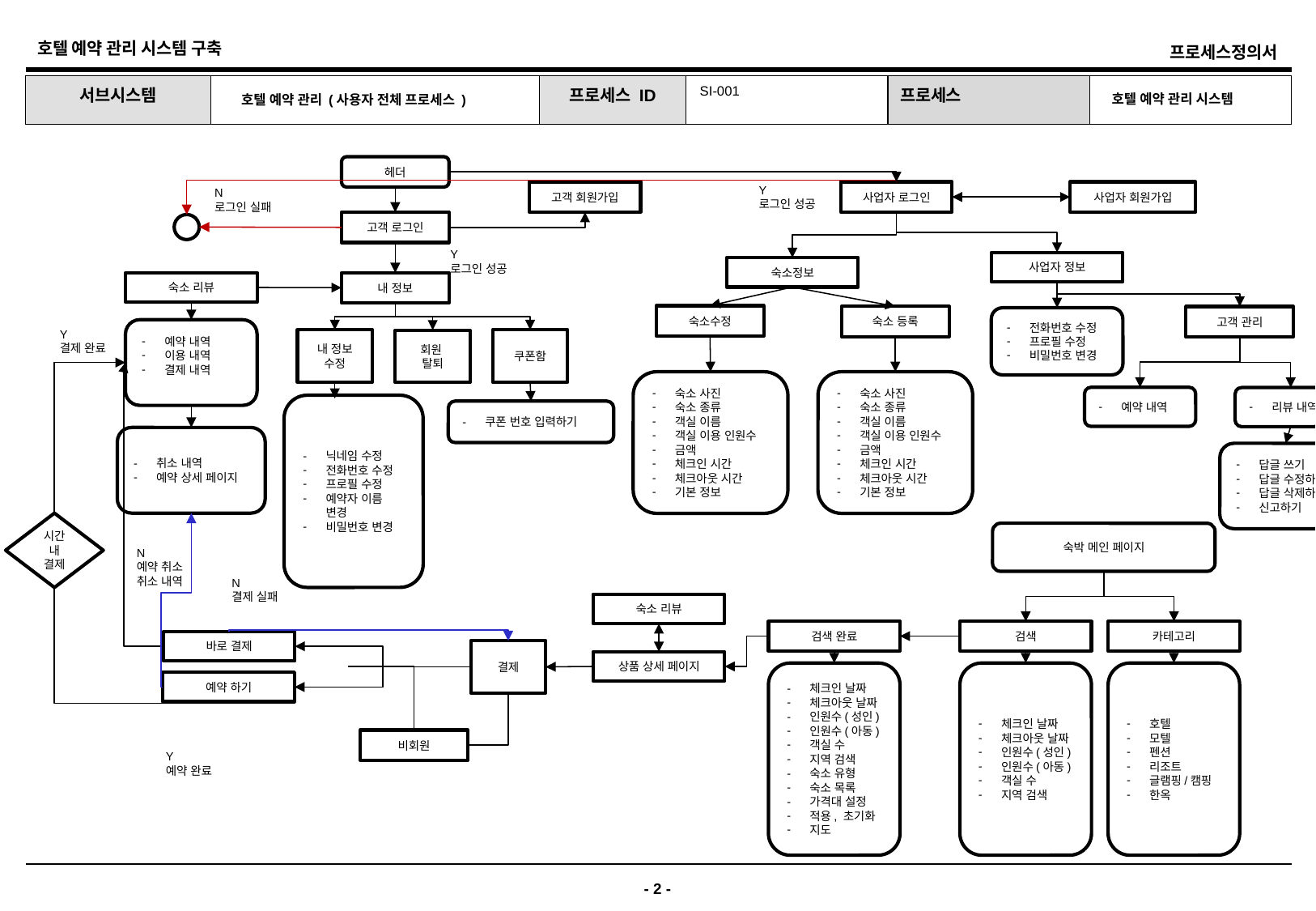

SI-001

호텔 예약 관리 시스템

호텔 예약 관리 (사용자 전체 프로세스 )
헤더
Y
로그인 성공
N
로그인 실패
사업자 회원가입
사업자 로그인
고객 회원가입
고객 로그인

Y
로그인 성공
사업자 정보
숙소정보
내 정보
숙소 리뷰
숙소수정
숙소 등록
고객 관리
전화번호 수정
프로필 수정
비밀번호 변경
예약 내역
이용 내역
결제 내역

Y
결제 완료
내 정보 수정
쿠폰함
회원
탈퇴
숙소 사진
숙소 종류
객실 이름
객실 이용 인원수
금액
체크인 시간
체크아웃 시간
기본 정보
숙소 사진
숙소 종류
객실 이름
객실 이용 인원수
금액
체크인 시간
체크아웃 시간
기본 정보
예약 내역
리뷰 내역
닉네임 수정
전화번호 수정
프로필 수정
예약자 이름 변경
비밀번호 변경
쿠폰 번호 입력하기
취소 내역
예약 상세 페이지
답글 쓰기
답글 수정하기
답글 삭제하기
신고하기
시간내 결제
숙박 메인 페이지
N
예약 취소
취소 내역
N
결제 실패
숙소 리뷰
검색 완료
검색
카테고리
바로 결제
결제
상품 상세 페이지
체크인 날짜
체크아웃 날짜
인원수(성인)
인원수(아동)
객실 수
지역 검색
숙소 유형
숙소 목록
가격대 설정
적용, 초기화
지도
체크인 날짜
체크아웃 날짜
인원수(성인)
인원수(아동)
객실 수
지역 검색
호텔
모텔
펜션
리조트
글램핑/캠핑
한옥
예약 하기
비회원
Y
예약 완료